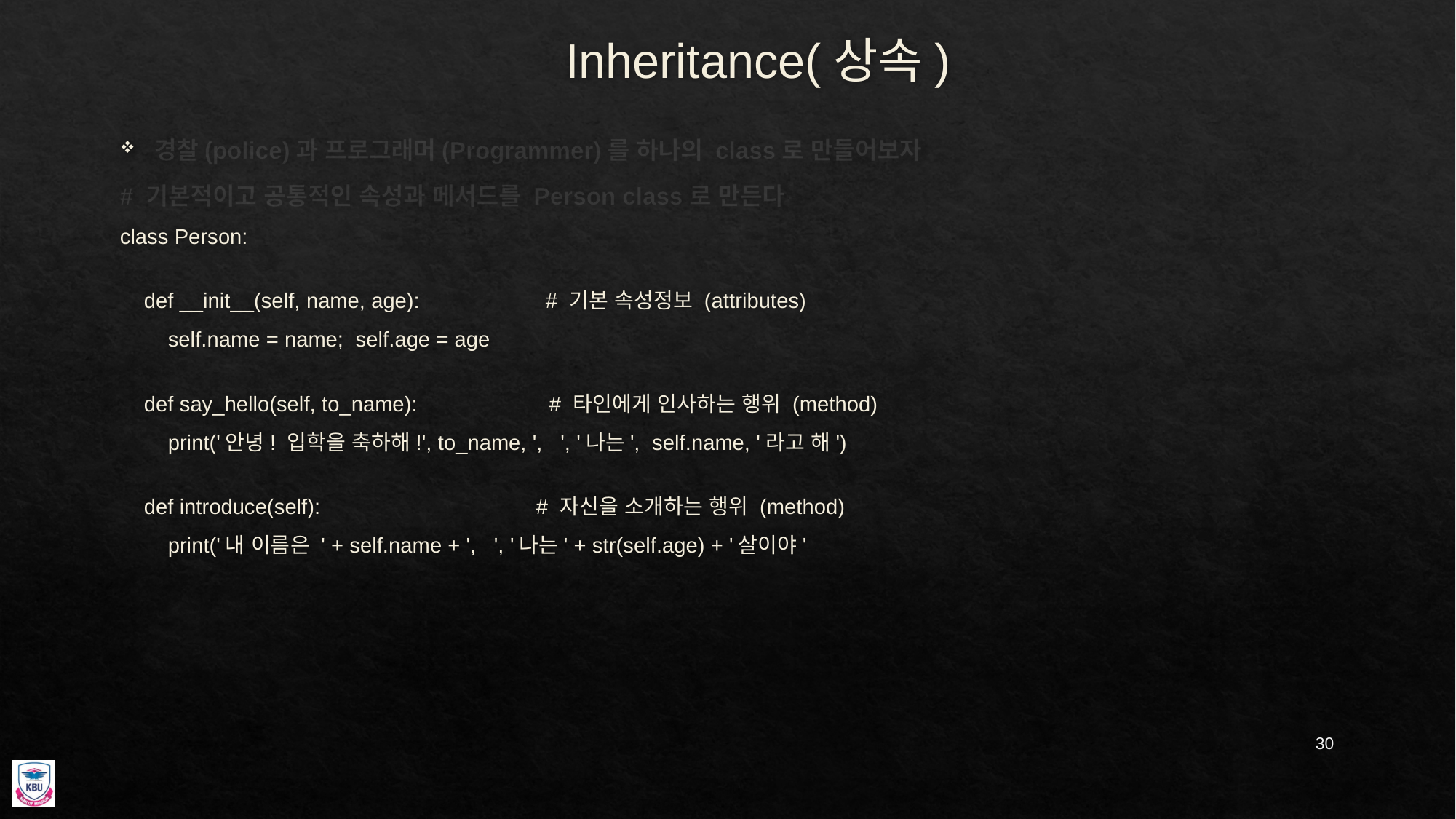

# Inheritance(상속)
경찰(police)과 프로그래머(Programmer)를 하나의 class로 만들어보자
# 기본적이고 공통적인 속성과 메서드를 Person class로 만든다
class Person:
    def __init__(self, name, age):                     # 기본 속성정보 (attributes)
        self.name = name;  self.age = age
    def say_hello(self, to_name):                      # 타인에게 인사하는 행위 (method)
        print('안녕! 입학을 축하해!', to_name, ',   ', '나는',  self.name, '라고 해')
    def introduce(self):                                    # 자신을 소개하는 행위 (method)
        print('내 이름은 ' + self.name + ',   ', '나는' + str(self.age) + '살이야'
30